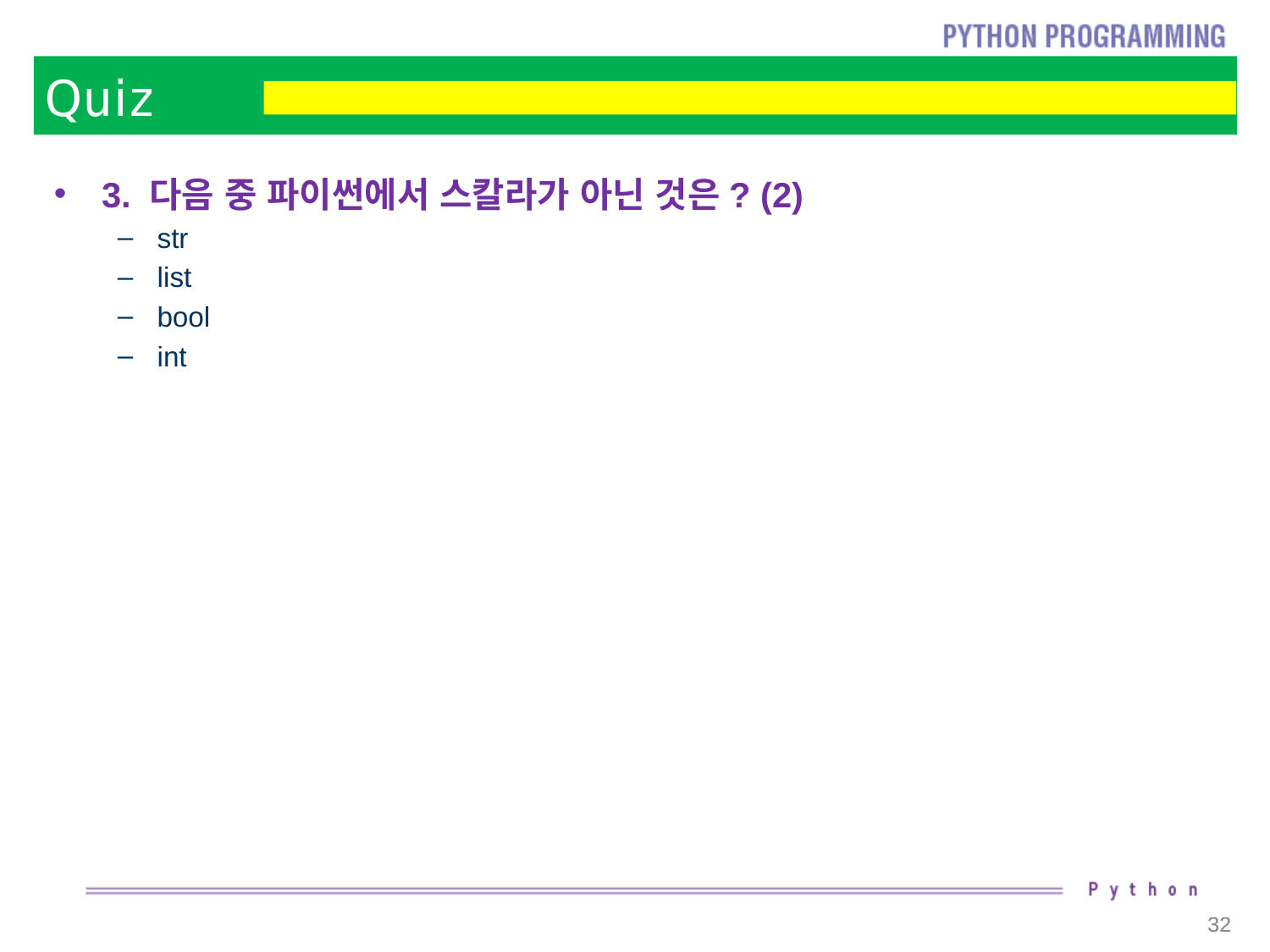

# Quiz

3. 다음 중 파이썬에서 스칼라가 아닌 것은? (2)
str
list
bool
int
32